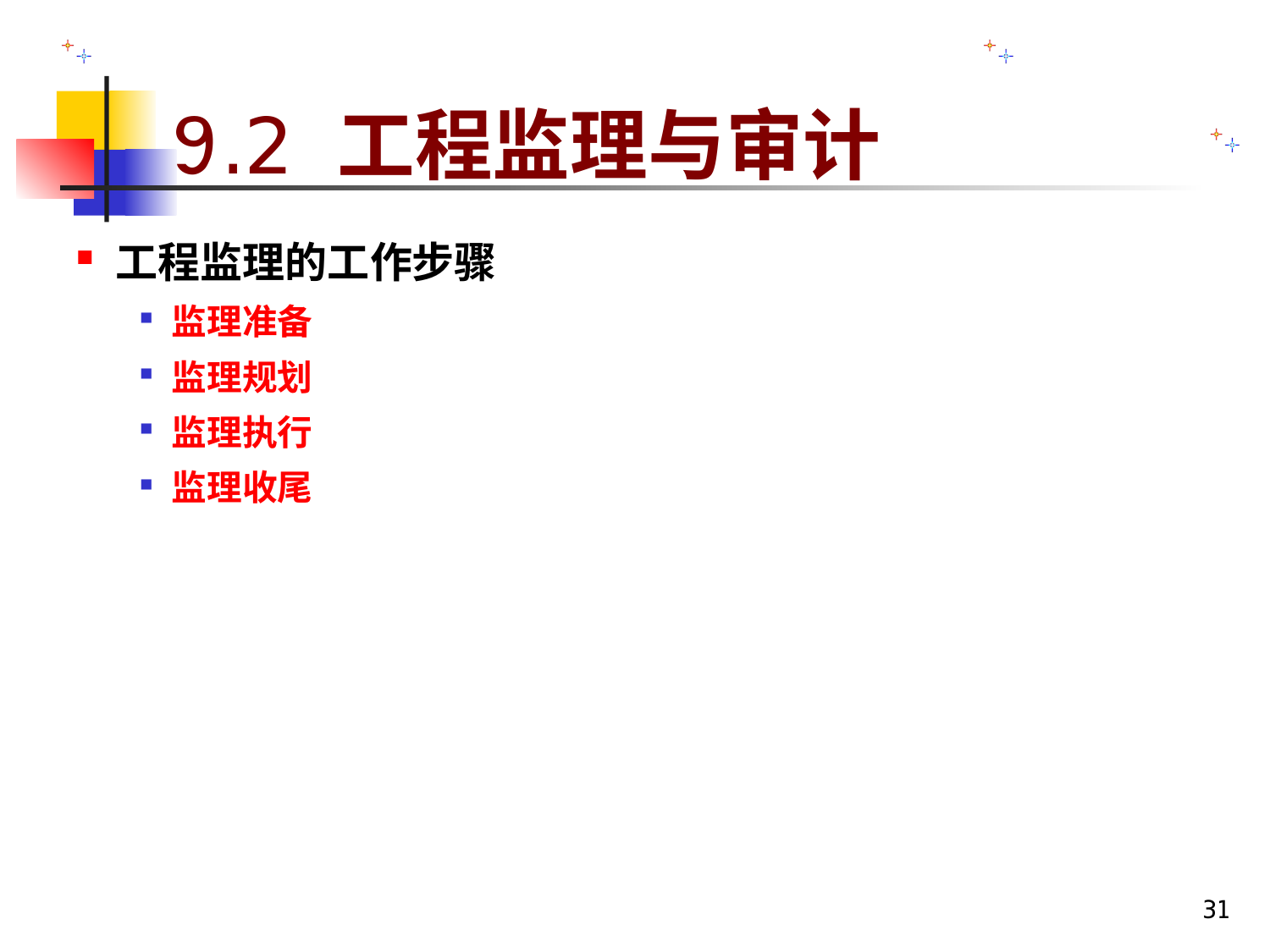

# 9.2 工程监理与审计
工程监理的工作步骤
监理准备
监理规划
监理执行
监理收尾
31